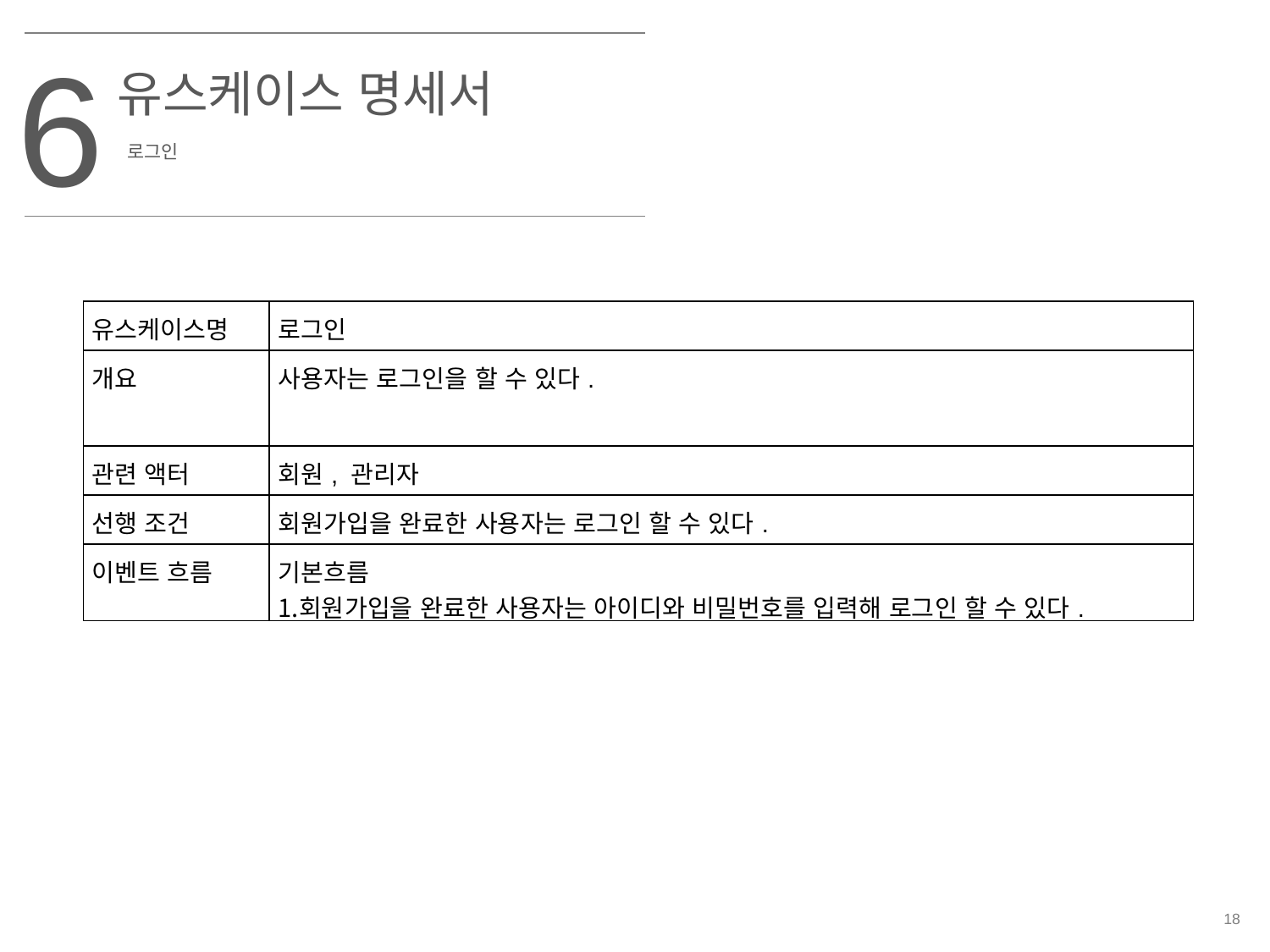

6
유스케이스 명세서
로그인
| 유스케이스명 | 로그인 |
| --- | --- |
| 개요 | 사용자는 로그인을 할 수 있다. |
| 관련 액터 | 회원, 관리자 |
| 선행 조건 | 회원가입을 완료한 사용자는 로그인 할 수 있다. |
| 이벤트 흐름 | 기본흐름 회원가입을 완료한 사용자는 아이디와 비밀번호를 입력해 로그인 할 수 있다. |